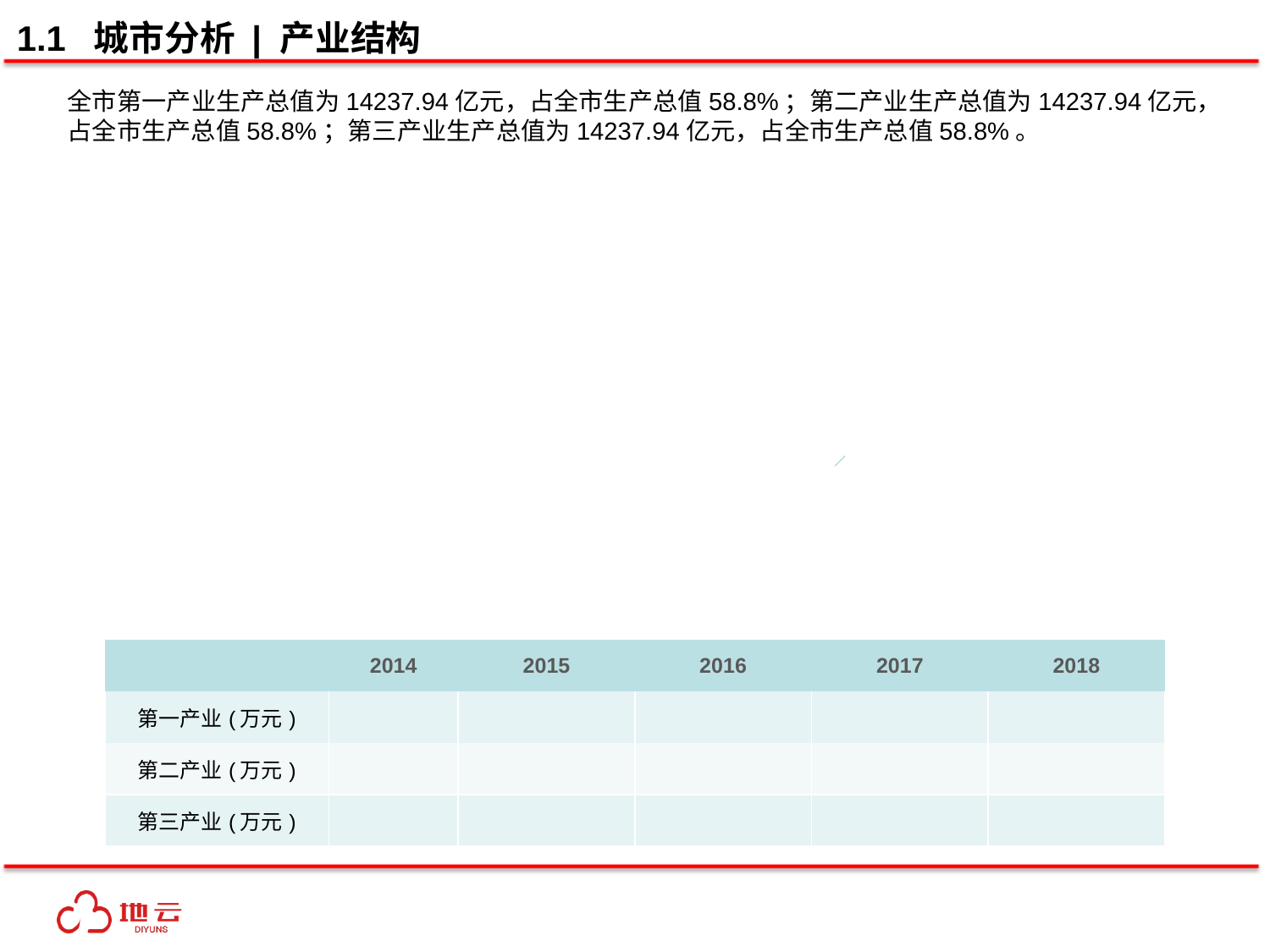

1.1  城市分析 | 产业结构

全市第一产业生产总值为14237.94亿元，占全市生产总值58.8%；第二产业生产总值为14237.94亿元，占全市生产总值58.8%；第三产业生产总值为14237.94亿元，占全市生产总值58.8%。

|  | 2014 | 2015 | 2016 | 2017 | 2018 |
| --- | --- | --- | --- | --- | --- |
| 第一产业(万元) |  |  |  |  |  |
| 第二产业(万元) |  |  |  |  |  |
| 第三产业(万元) |  |  |  |  |  |